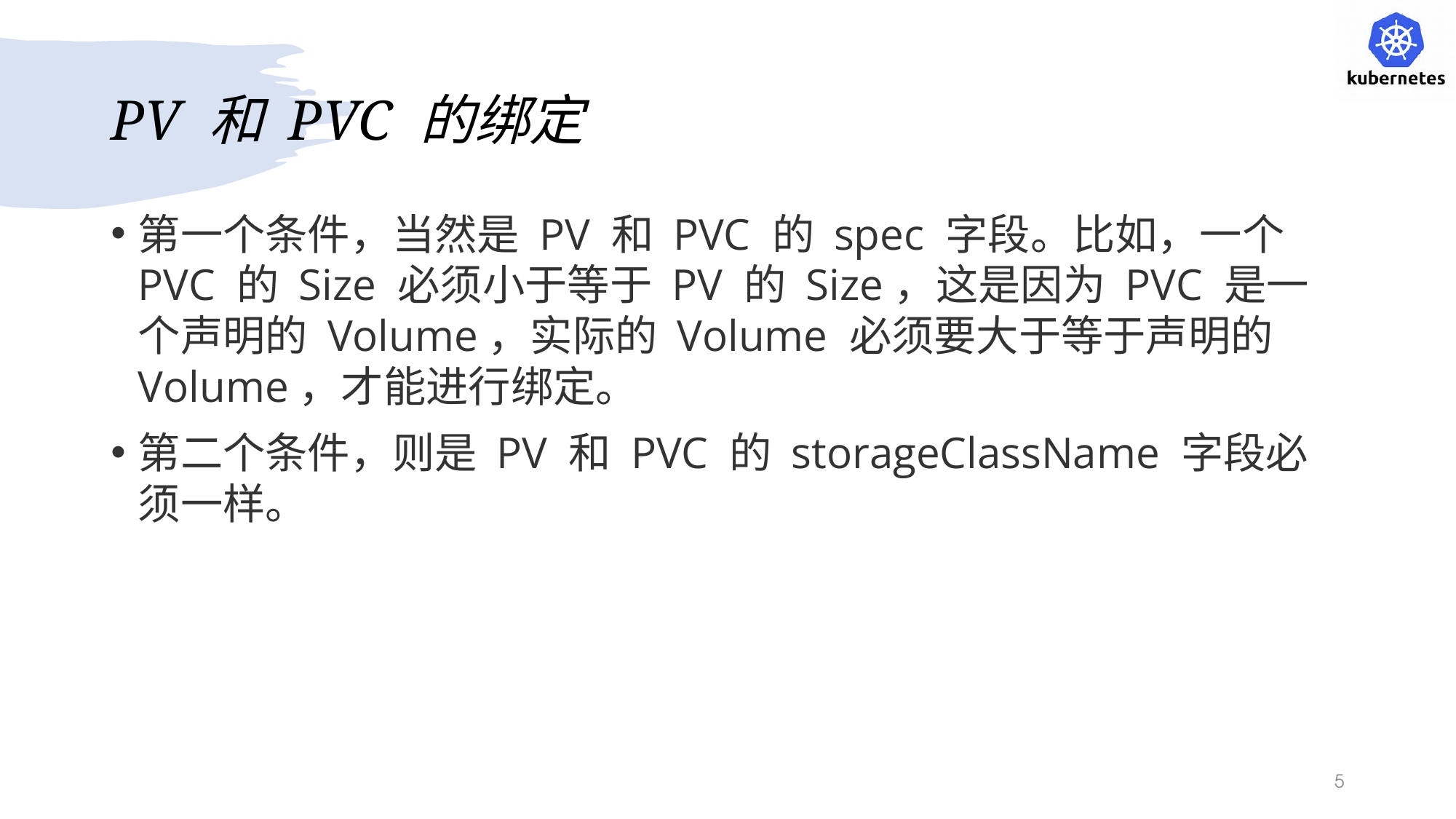

# PV 和 PVC 的绑定
第一个条件，当然是 PV 和 PVC 的 spec 字段。比如，一个 PVC 的 Size 必须小于等于 PV 的 Size，这是因为 PVC 是一个声明的 Volume，实际的 Volume 必须要大于等于声明的 Volume，才能进行绑定。
第二个条件，则是 PV 和 PVC 的 storageClassName 字段必须一样。
5